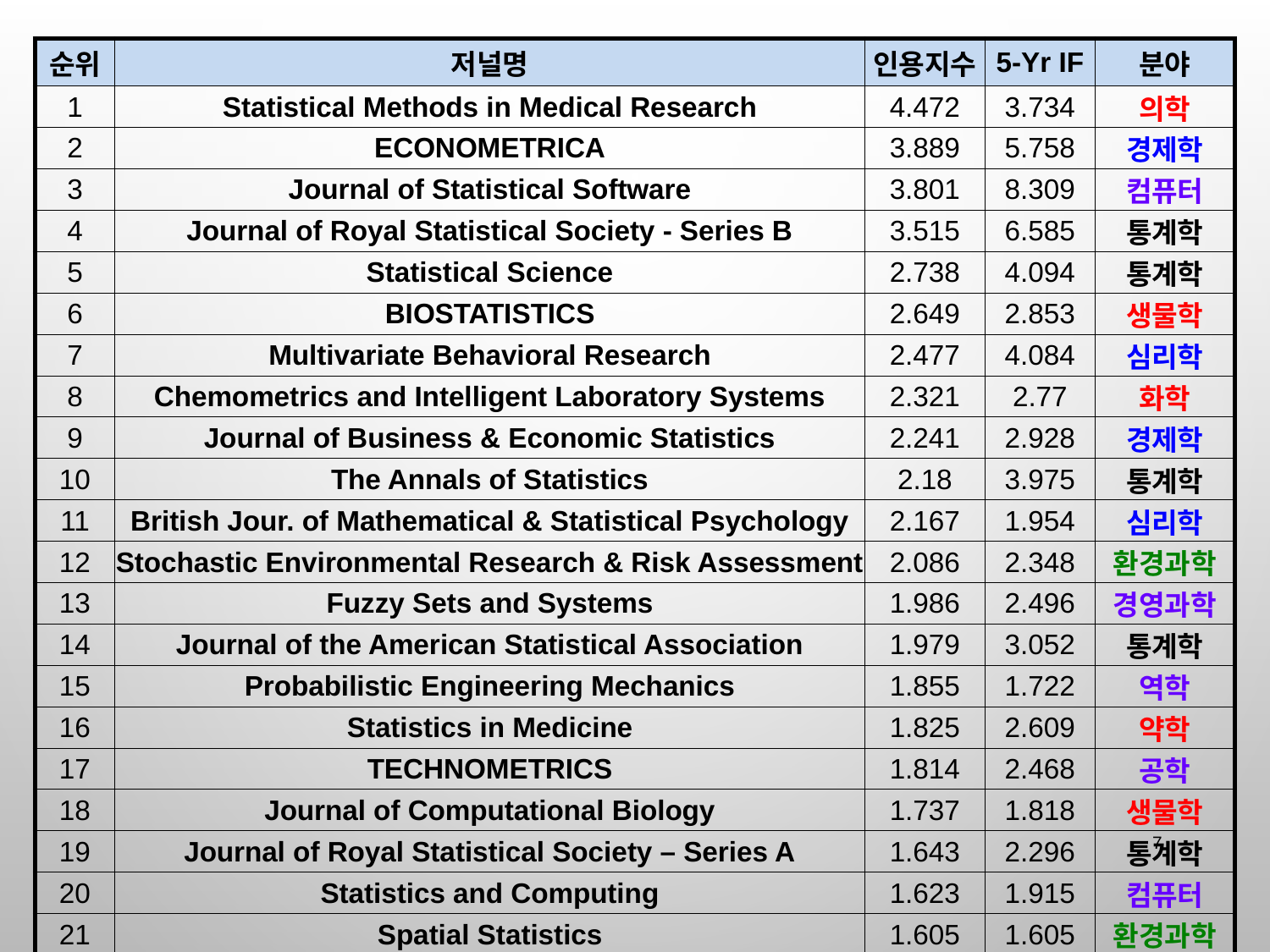

| 순위 | 저널명 | 인용지수 | 5-Yr IF | 분야 |
| --- | --- | --- | --- | --- |
| 1 | Statistical Methods in Medical Research | 4.472 | 3.734 | 의학 |
| 2 | ECONOMETRICA | 3.889 | 5.758 | 경제학 |
| 3 | Journal of Statistical Software | 3.801 | 8.309 | 컴퓨터 |
| 4 | Journal of Royal Statistical Society - Series B | 3.515 | 6.585 | 통계학 |
| 5 | Statistical Science | 2.738 | 4.094 | 통계학 |
| 6 | BIOSTATISTICS | 2.649 | 2.853 | 생물학 |
| 7 | Multivariate Behavioral Research | 2.477 | 4.084 | 심리학 |
| 8 | Chemometrics and Intelligent Laboratory Systems | 2.321 | 2.77 | 화학 |
| 9 | Journal of Business & Economic Statistics | 2.241 | 2.928 | 경제학 |
| 10 | The Annals of Statistics | 2.18 | 3.975 | 통계학 |
| 11 | British Jour. of Mathematical & Statistical Psychology | 2.167 | 1.954 | 심리학 |
| 12 | Stochastic Environmental Research & Risk Assessment | 2.086 | 2.348 | 환경과학 |
| 13 | Fuzzy Sets and Systems | 1.986 | 2.496 | 경영과학 |
| 14 | Journal of the American Statistical Association | 1.979 | 3.052 | 통계학 |
| 15 | Probabilistic Engineering Mechanics | 1.855 | 1.722 | 역학 |
| 16 | Statistics in Medicine | 1.825 | 2.609 | 약학 |
| 17 | TECHNOMETRICS | 1.814 | 2.468 | 공학 |
| 18 | Journal of Computational Biology | 1.737 | 1.818 | 생물학 |
| 19 | Journal of Royal Statistical Society – Series A | 1.643 | 2.296 | 통계학 |
| 20 | Statistics and Computing | 1.623 | 1.915 | 컴퓨터 |
| 21 | Spatial Statistics | 1.605 | 1.605 | 환경과학 |
| 22 | BIOMETRICS | 1.568 | 1.882 | 생물학 |
| 23 | Probability Theory and Related Fields | 1.532 | 1.7 | 확률응용 |
| 24 | ENVIRONMETRICS | 1.514 | 1.502 | 환경과학 |
7